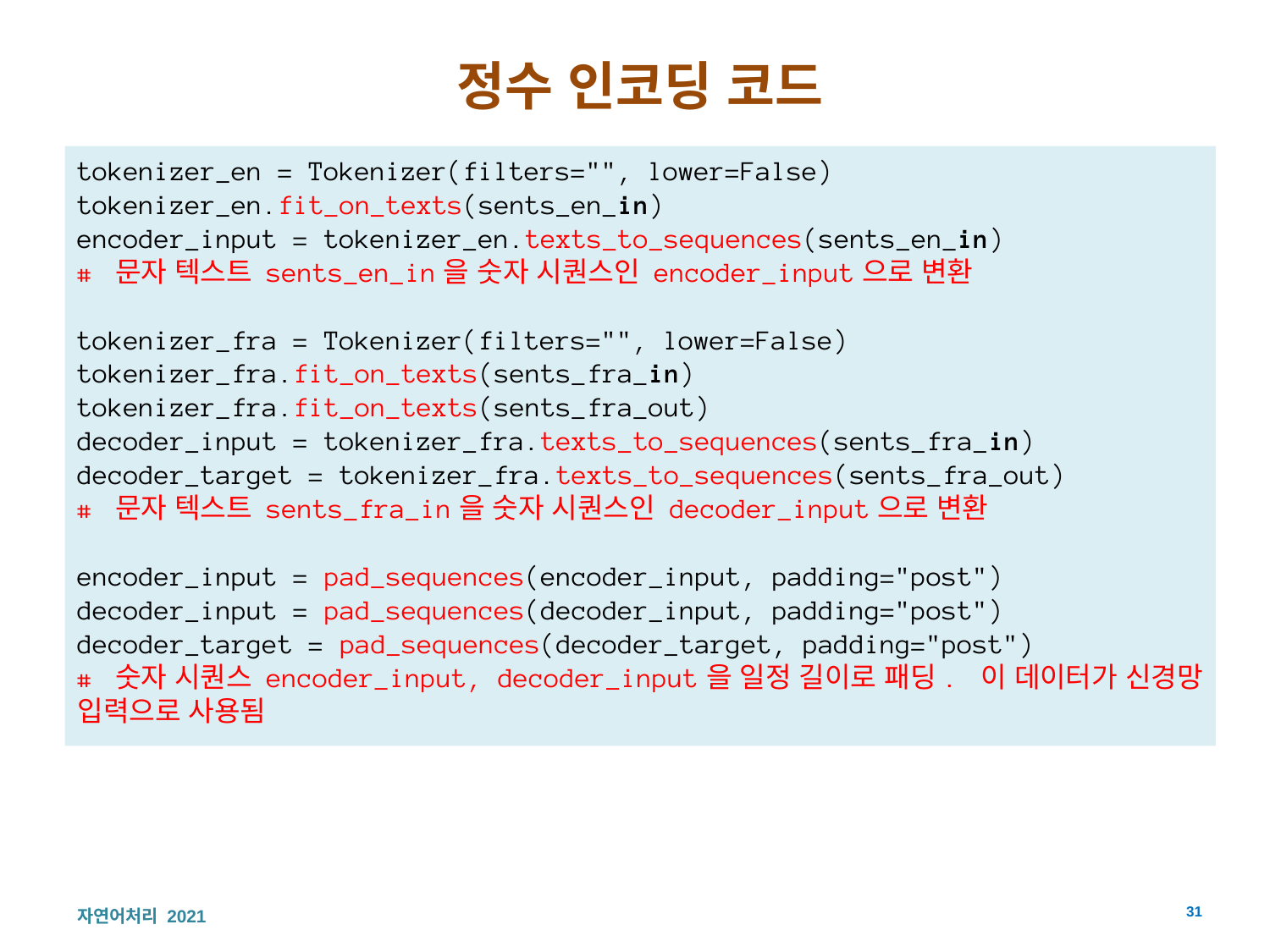

# 정수 인코딩 코드
tokenizer_en = Tokenizer(filters="", lower=False) tokenizer_en.fit_on_texts(sents_en_in)
encoder_input = tokenizer_en.texts_to_sequences(sents_en_in)
# 문자 텍스트 sents_en_in을 숫자 시퀀스인 encoder_input으로 변환

tokenizer_fra = Tokenizer(filters="", lower=False)
tokenizer_fra.fit_on_texts(sents_fra_in) tokenizer_fra.fit_on_texts(sents_fra_out)
decoder_input = tokenizer_fra.texts_to_sequences(sents_fra_in)
decoder_target = tokenizer_fra.texts_to_sequences(sents_fra_out)
# 문자 텍스트 sents_fra_in을 숫자 시퀀스인 decoder_input으로 변환

encoder_input = pad_sequences(encoder_input, padding="post")
decoder_input = pad_sequences(decoder_input, padding="post")
decoder_target = pad_sequences(decoder_target, padding="post")
# 숫자 시퀀스 encoder_input, decoder_input을 일정 길이로 패딩. 이 데이터가 신경망 입력으로 사용됨